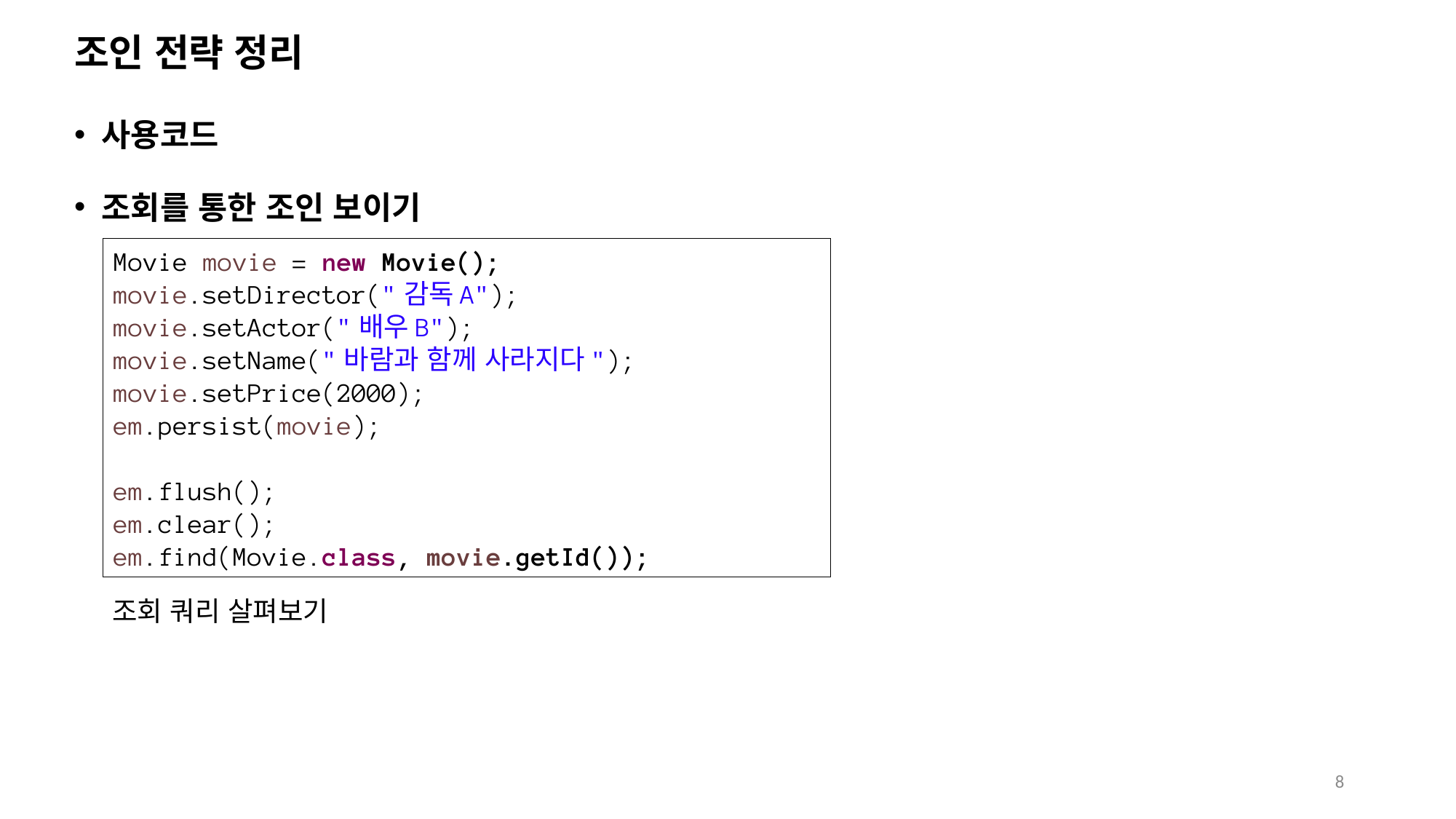

# 조인 전략 정리
사용코드
조회를 통한 조인 보이기
Movie movie = new Movie();
movie.setDirector("감독A");
movie.setActor("배우B");
movie.setName("바람과 함께 사라지다");
movie.setPrice(2000);
em.persist(movie);

em.flush();
em.clear();
em.find(Movie.class, movie.getId());
조회 쿼리 살펴보기
8